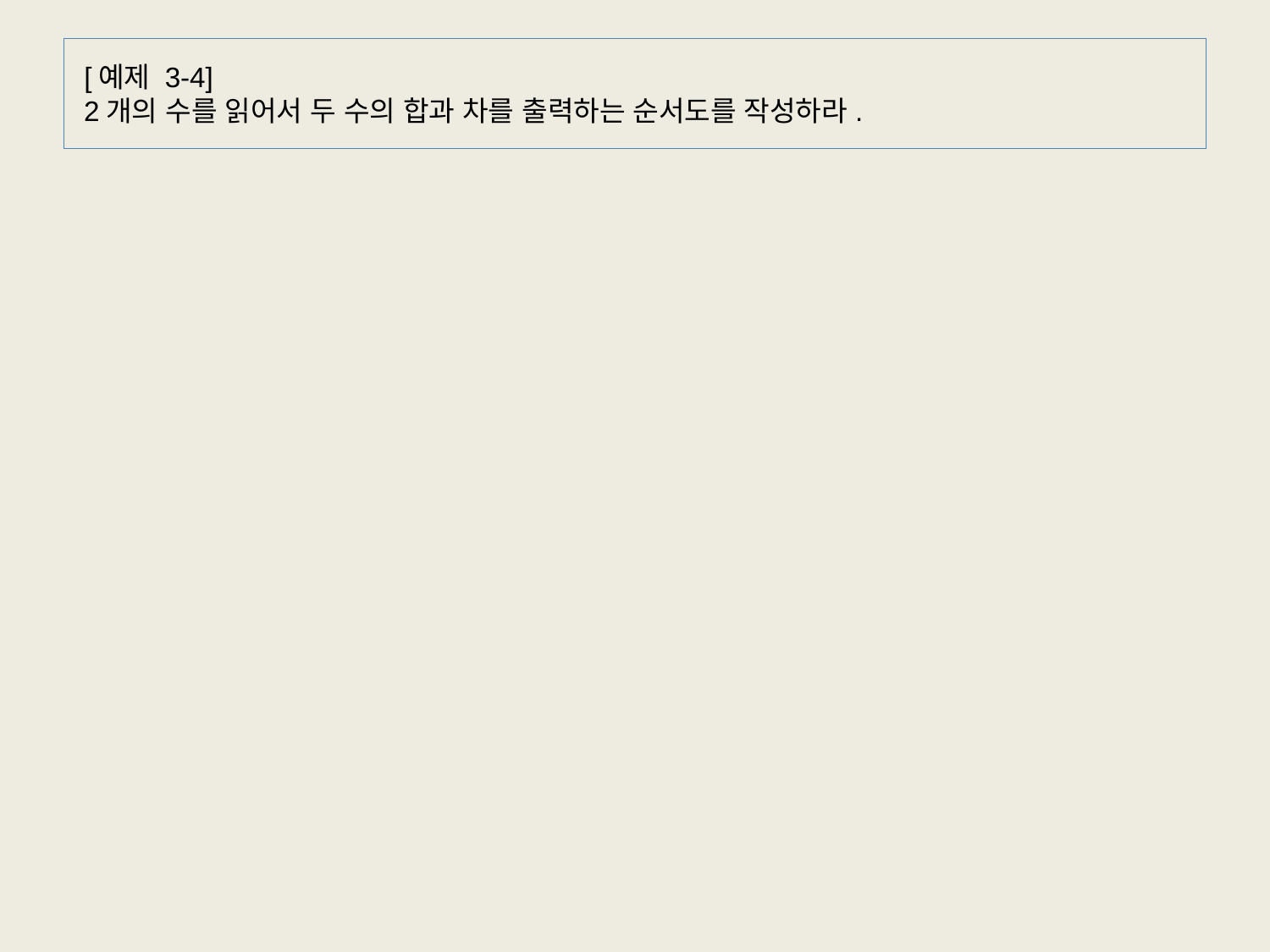

# [예제 3-4]  2개의 수를 읽어서 두 수의 합과 차를 출력하는 순서도를 작성하라.